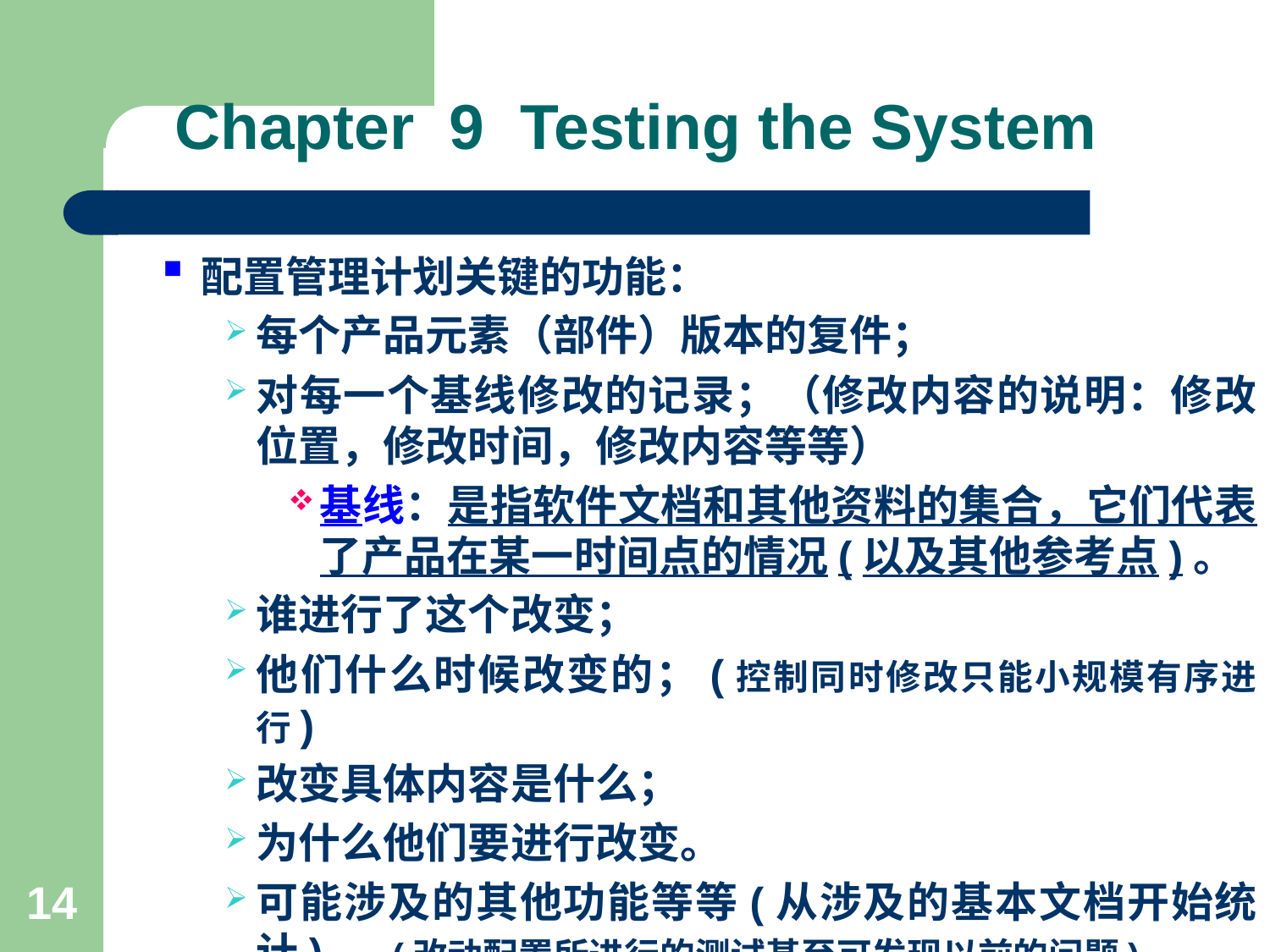

# Chapter  9  Testing the System
配置管理计划关键的功能：
每个产品元素（部件）版本的复件；
对每一个基线修改的记录；（修改内容的说明：修改位置，修改时间，修改内容等等）
基线：是指软件文档和其他资料的集合，它们代表了产品在某一时间点的情况(以及其他参考点)。
谁进行了这个改变；
他们什么时候改变的；(控制同时修改只能小规模有序进行)
改变具体内容是什么；
为什么他们要进行改变。
可能涉及的其他功能等等(从涉及的基本文档开始统计)。 (改动配置所进行的测试甚至可发现以前的问题)
14